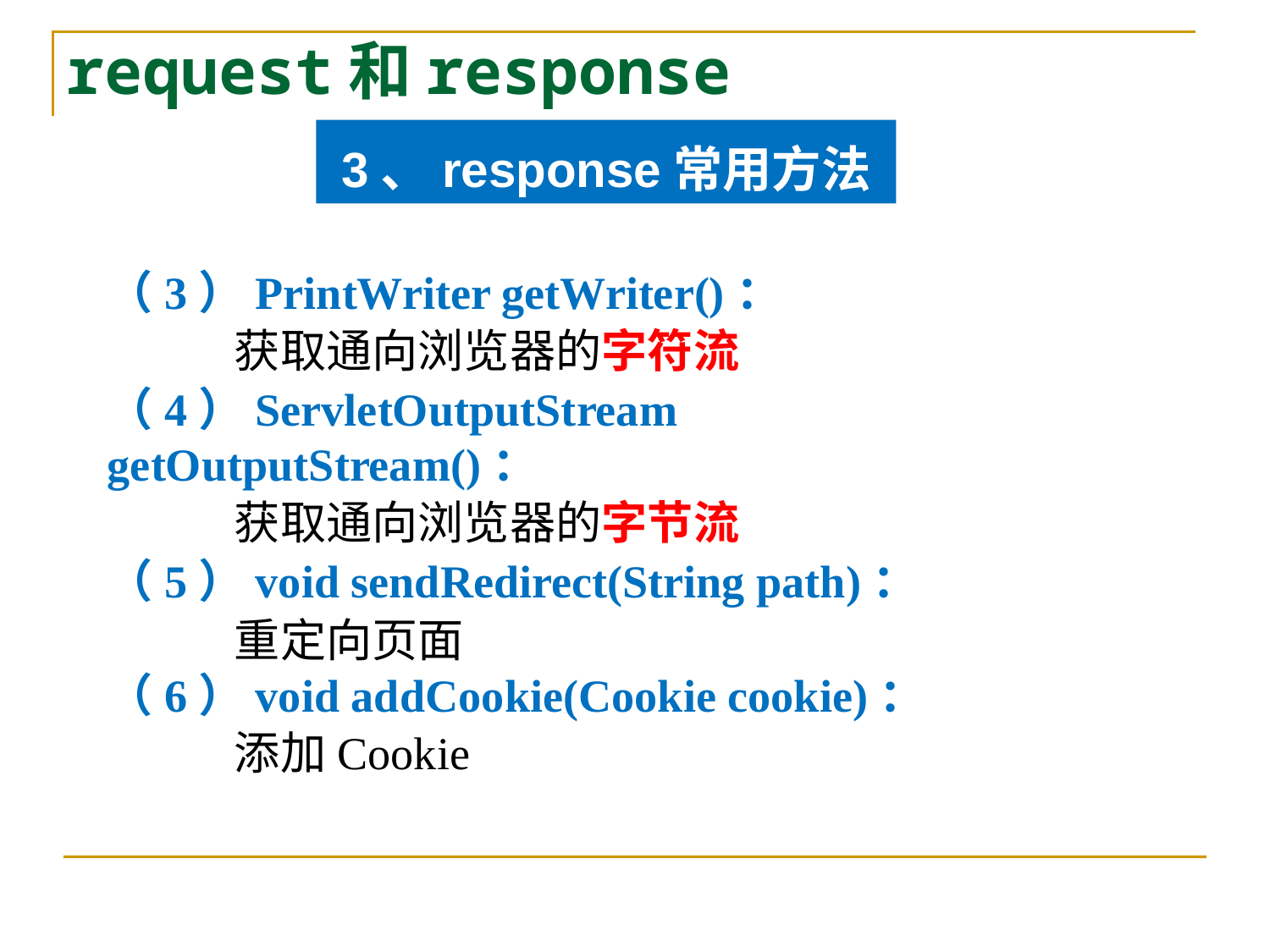

# request和response
3、response常用方法
（3）PrintWriter getWriter()：
	获取通向浏览器的字符流
（4）ServletOutputStream getOutputStream()：
	获取通向浏览器的字节流
（5）void sendRedirect(String path)：
	重定向页面
（6）void addCookie(Cookie cookie)：
	添加Cookie